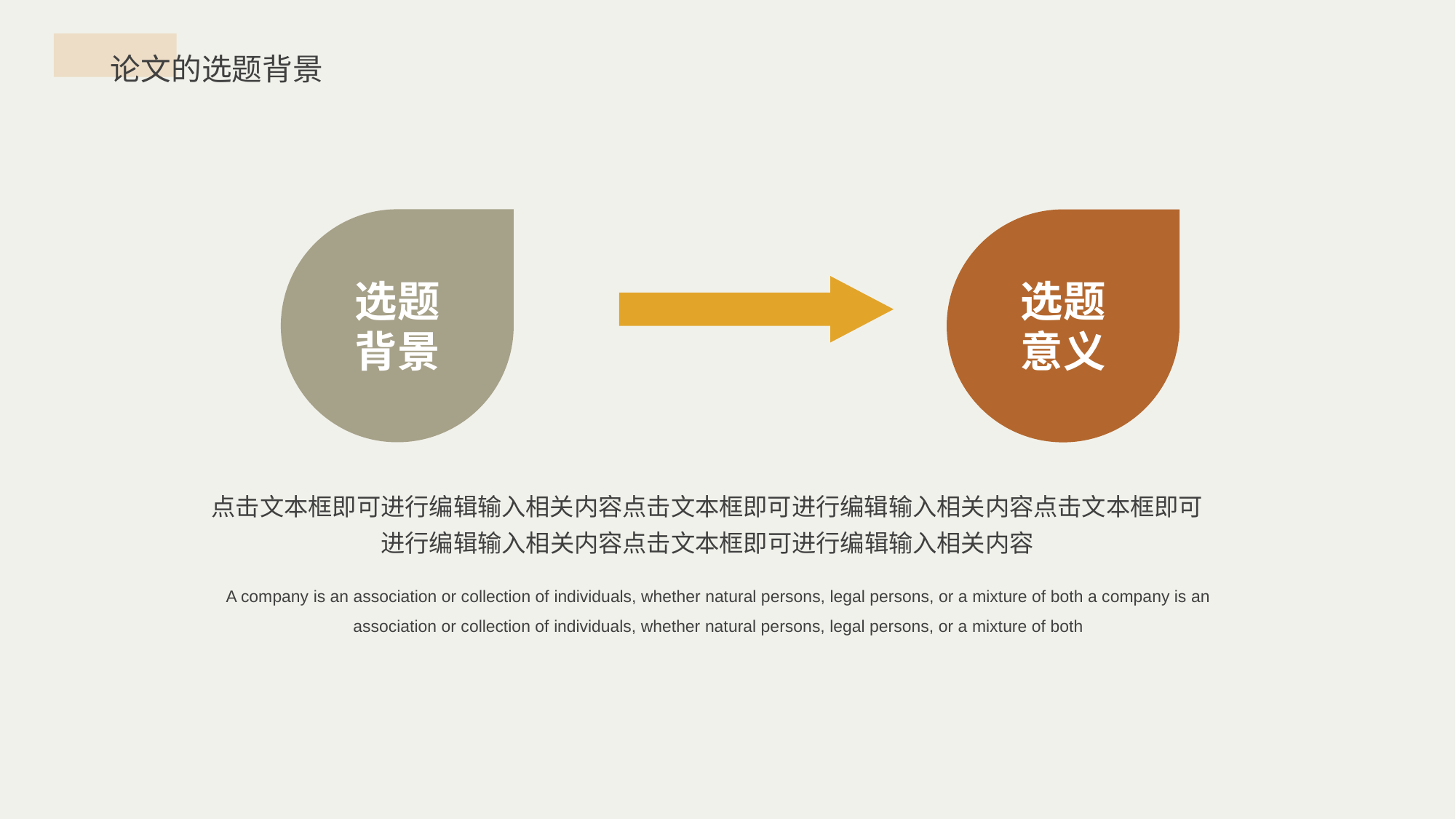

论文的选题背景

选题
背景

选题
意义

点击文本框即可进行编辑输入相关内容点击文本框即可进行编辑输入相关内容点击文本框即可进行编辑输入相关内容点击文本框即可进行编辑输入相关内容
A company is an association or collection of individuals, whether natural persons, legal persons, or a mixture of both a company is an association or collection of individuals, whether natural persons, legal persons, or a mixture of both